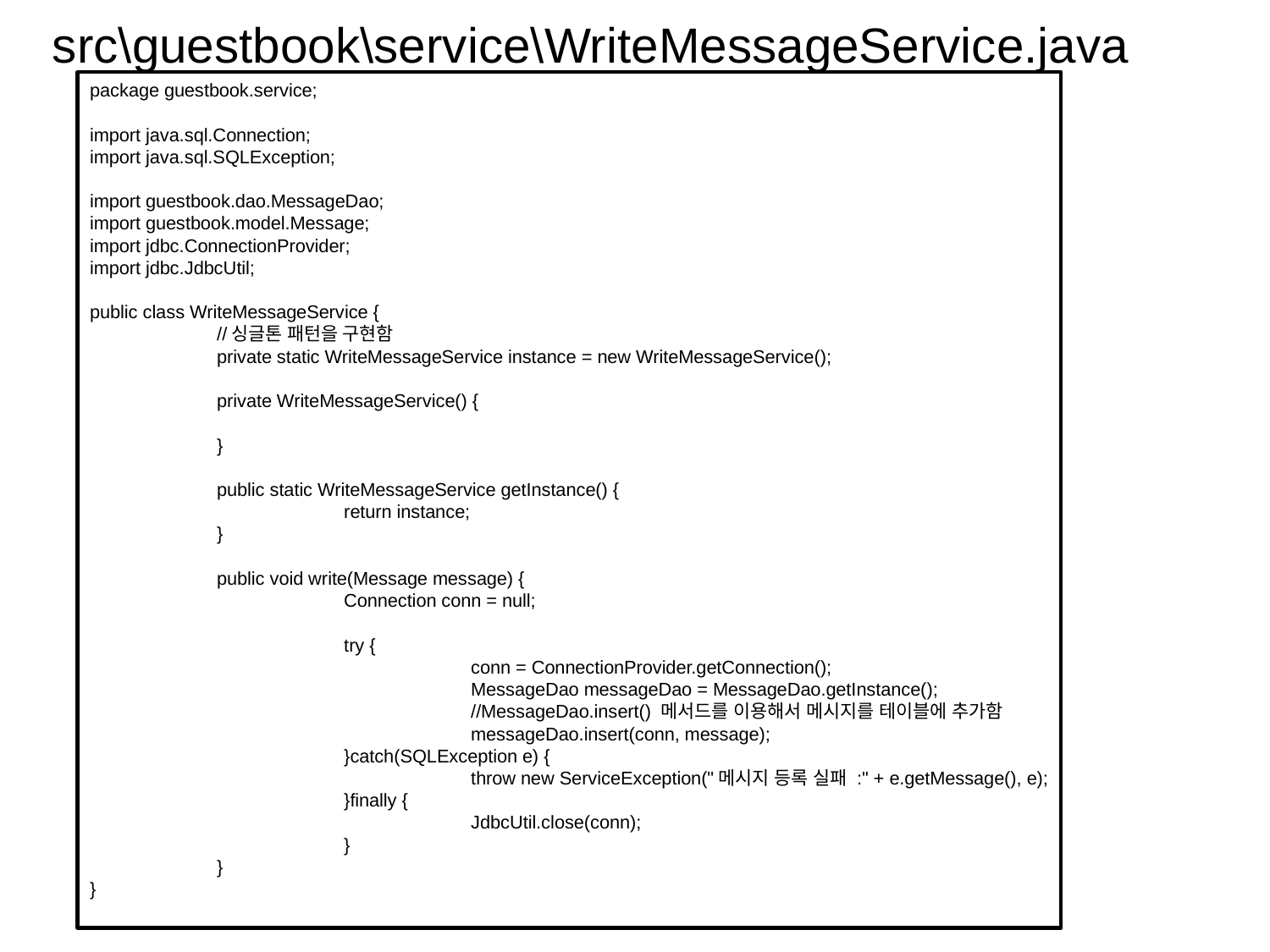

# src\guestbook\service\WriteMessageService.java
package guestbook.service;

import java.sql.Connection;
import java.sql.SQLException;

import guestbook.dao.MessageDao;
import guestbook.model.Message;
import jdbc.ConnectionProvider;
import jdbc.JdbcUtil;

public class WriteMessageService {
	//싱글톤 패턴을 구현함
	private static WriteMessageService instance = new WriteMessageService();

	private WriteMessageService() {

	}

	public static WriteMessageService getInstance() {
		return instance;
	}

	public void write(Message message) {
		Connection conn = null;

		try {
			conn = ConnectionProvider.getConnection();
			MessageDao messageDao = MessageDao.getInstance();
			//MessageDao.insert() 메서드를 이용해서 메시지를 테이블에 추가함
			messageDao.insert(conn, message);
		}catch(SQLException e) {
			throw new ServiceException("메시지 등록 실패 :" + e.getMessage(), e);
		}finally {
			JdbcUtil.close(conn);
		}
	}
}